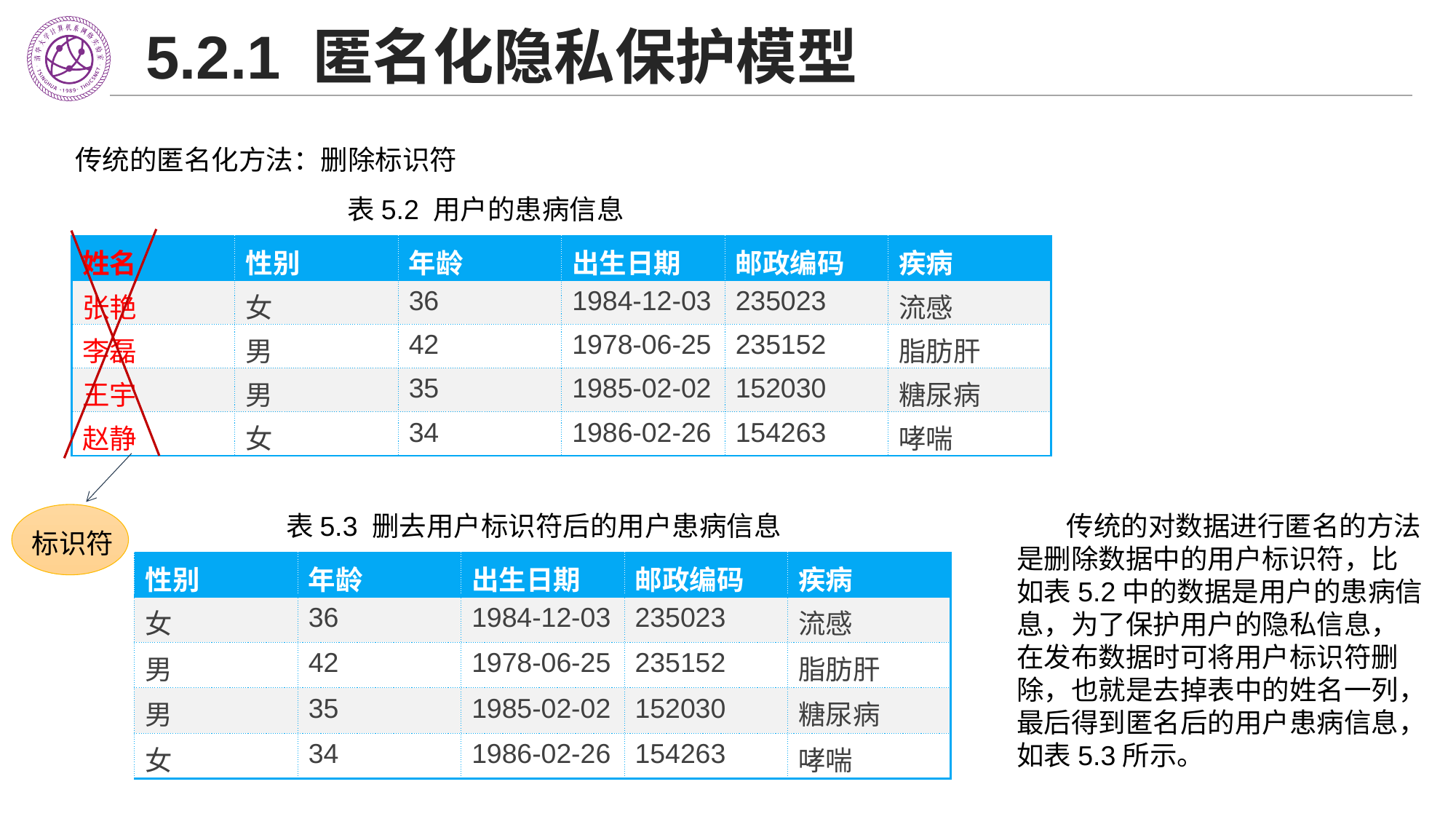

# 5.2.1 匿名化隐私保护模型
传统的匿名化方法：删除标识符
表5.2 用户的患病信息
| 姓名 | 性别 | 年龄 | 出生日期 | 邮政编码 | 疾病 |
| --- | --- | --- | --- | --- | --- |
| 张艳 | 女 | 36 | 1984-12-03 | 235023 | 流感 |
| 李磊 | 男 | 42 | 1978-06-25 | 235152 | 脂肪肝 |
| 王宇 | 男 | 35 | 1985-02-02 | 152030 | 糖尿病 |
| 赵静 | 女 | 34 | 1986-02-26 | 154263 | 哮喘 |
表5.3 删去用户标识符后的用户患病信息
       传统的对数据进行匿名的方法是删除数据中的用户标识符，比如表5.2中的数据是用户的患病信息，为了保护用户的隐私信息，在发布数据时可将用户标识符删除，也就是去掉表中的姓名一列，最后得到匿名后的用户患病信息，如表5.3所示。

标识符
| 性别 | 年龄 | 出生日期 | 邮政编码 | 疾病 |
| --- | --- | --- | --- | --- |
| 女 | 36 | 1984-12-03 | 235023 | 流感 |
| 男 | 42 | 1978-06-25 | 235152 | 脂肪肝 |
| 男 | 35 | 1985-02-02 | 152030 | 糖尿病 |
| 女 | 34 | 1986-02-26 | 154263 | 哮喘 |